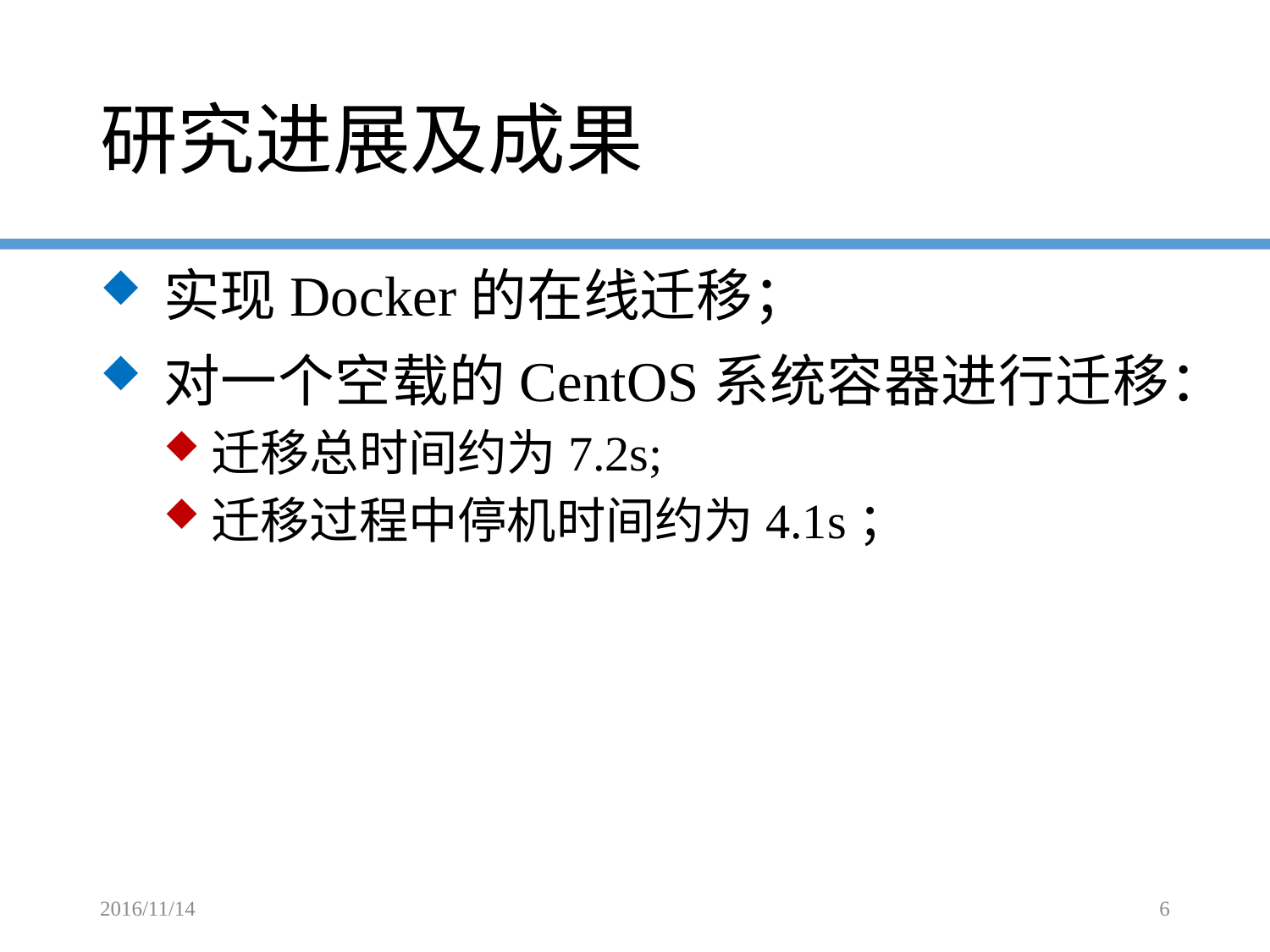

# 研究进展及成果
实现Docker的在线迁移；
对一个空载的CentOS系统容器进行迁移：
迁移总时间约为7.2s;
迁移过程中停机时间约为4.1s；

2016/11/14
6